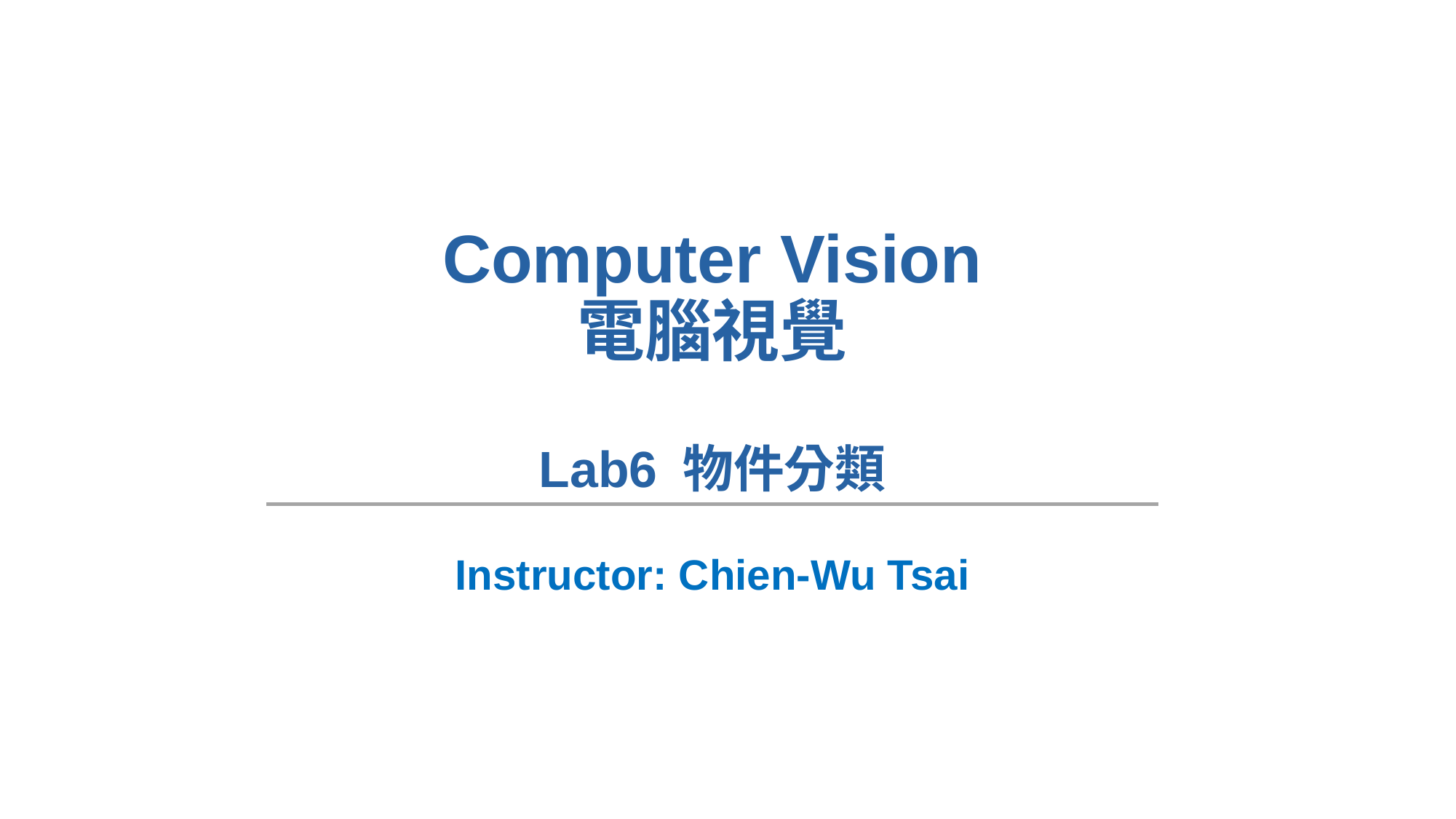

# Computer Vision 電腦視覺 Lab6 物件分類
Instructor: Chien-Wu Tsai